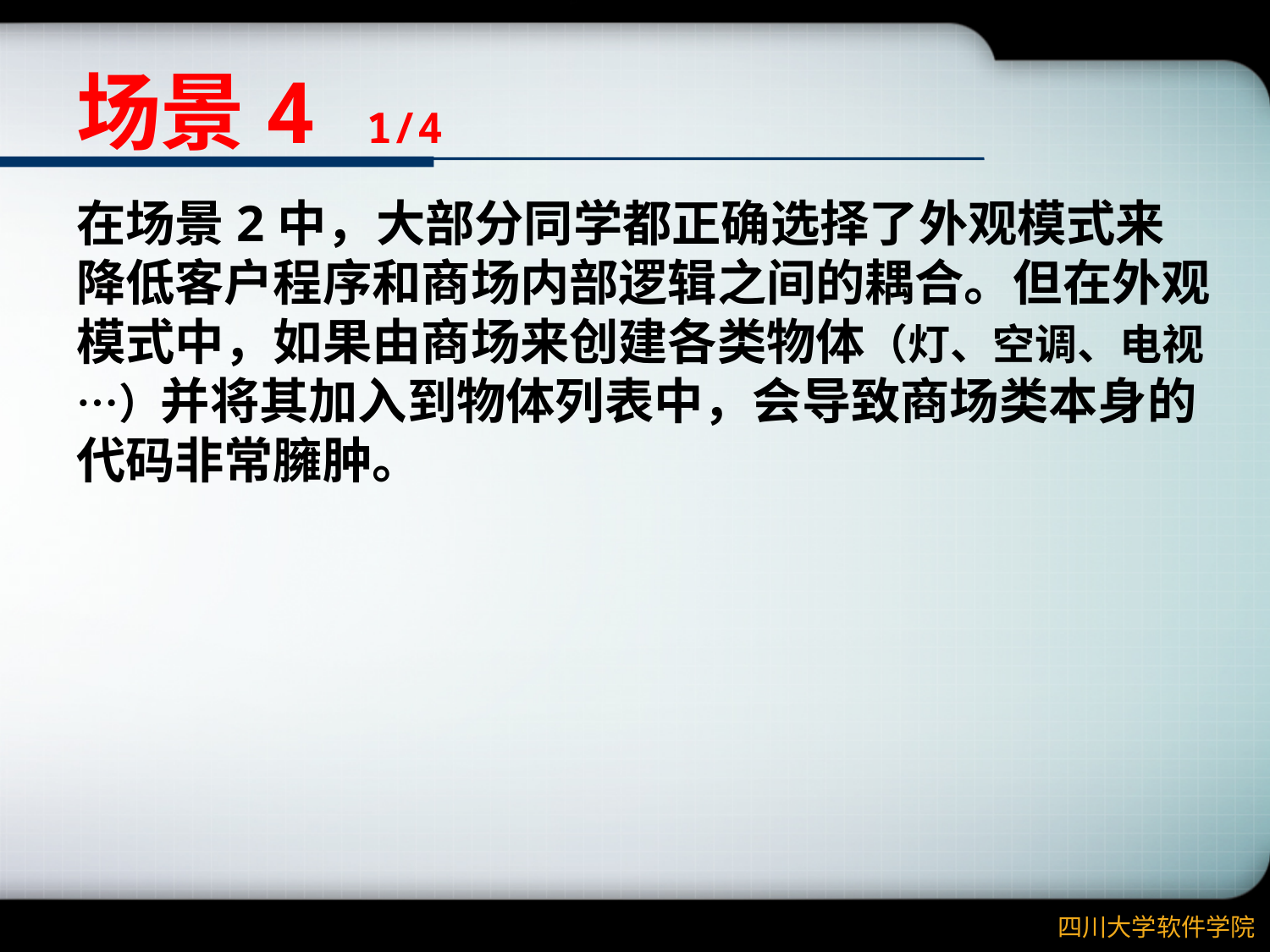

# 场景4 1/4
在场景2中，大部分同学都正确选择了外观模式来降低客户程序和商场内部逻辑之间的耦合。但在外观模式中，如果由商场来创建各类物体（灯、空调、电视…）并将其加入到物体列表中，会导致商场类本身的代码非常臃肿。